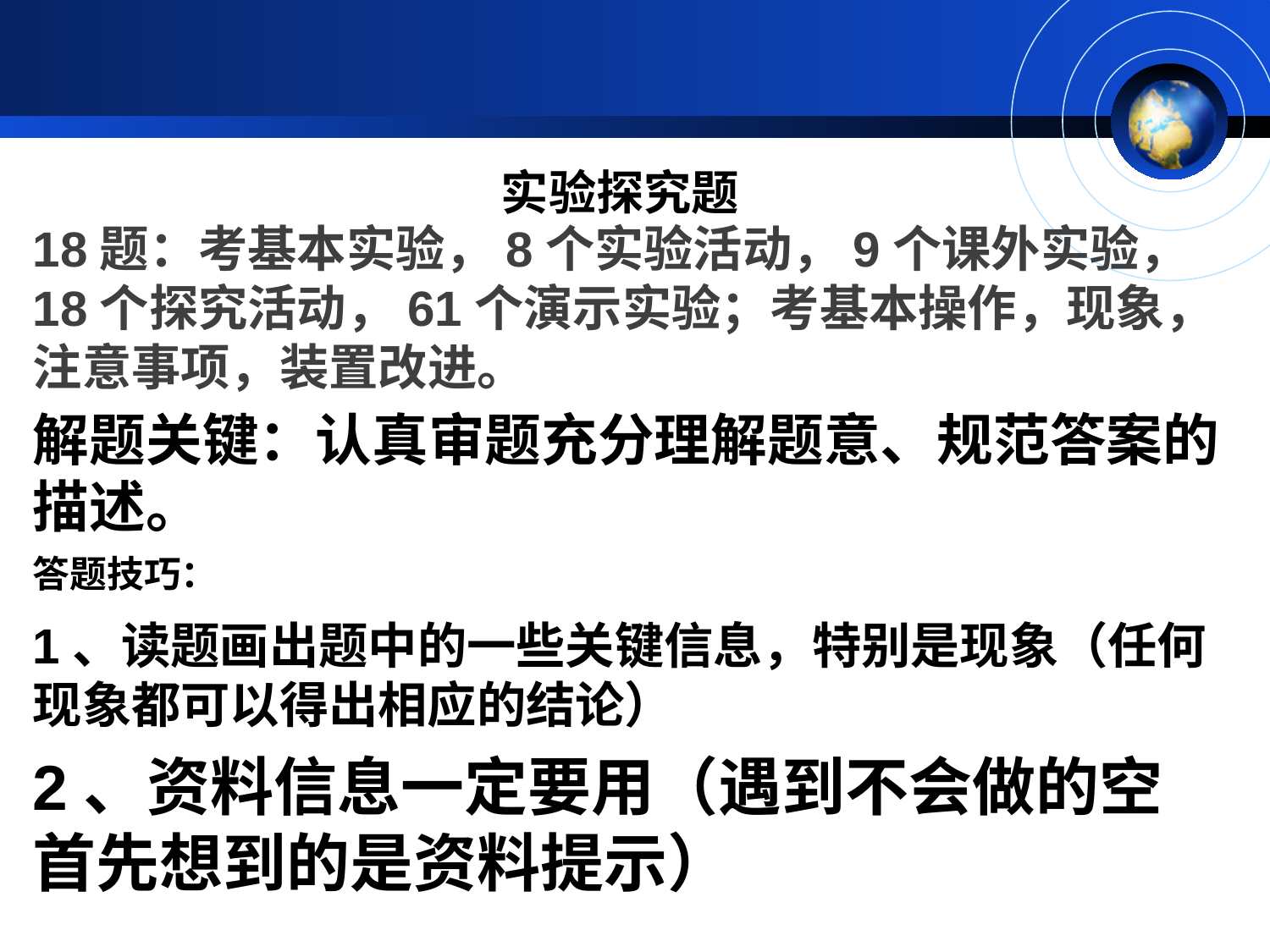

实验探究题
18题：考基本实验，8个实验活动，9个课外实验，18个探究活动，61个演示实验；考基本操作，现象，注意事项，装置改进。
解题关键：认真审题充分理解题意、规范答案的描述。
答题技巧：
1、读题画出题中的一些关键信息，特别是现象（任何现象都可以得出相应的结论）
2、资料信息一定要用（遇到不会做的空首先想到的是资料提示）